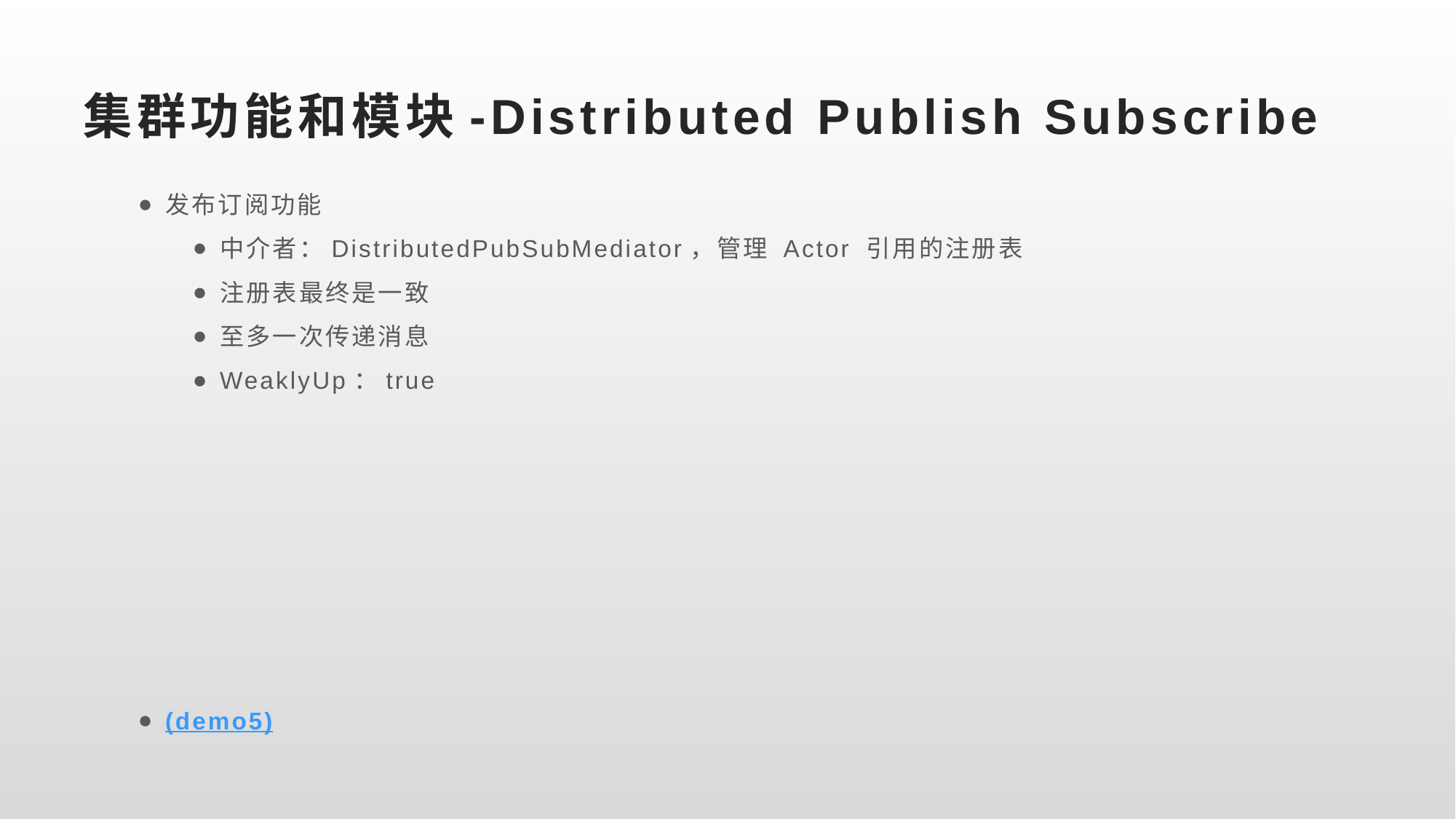

# 集群功能和模块-Distributed Publish Subscribe
发布订阅功能
中介者：DistributedPubSubMediator，管理 Actor 引用的注册表
注册表最终是一致
至多一次传递消息
WeaklyUp：true

(demo5)